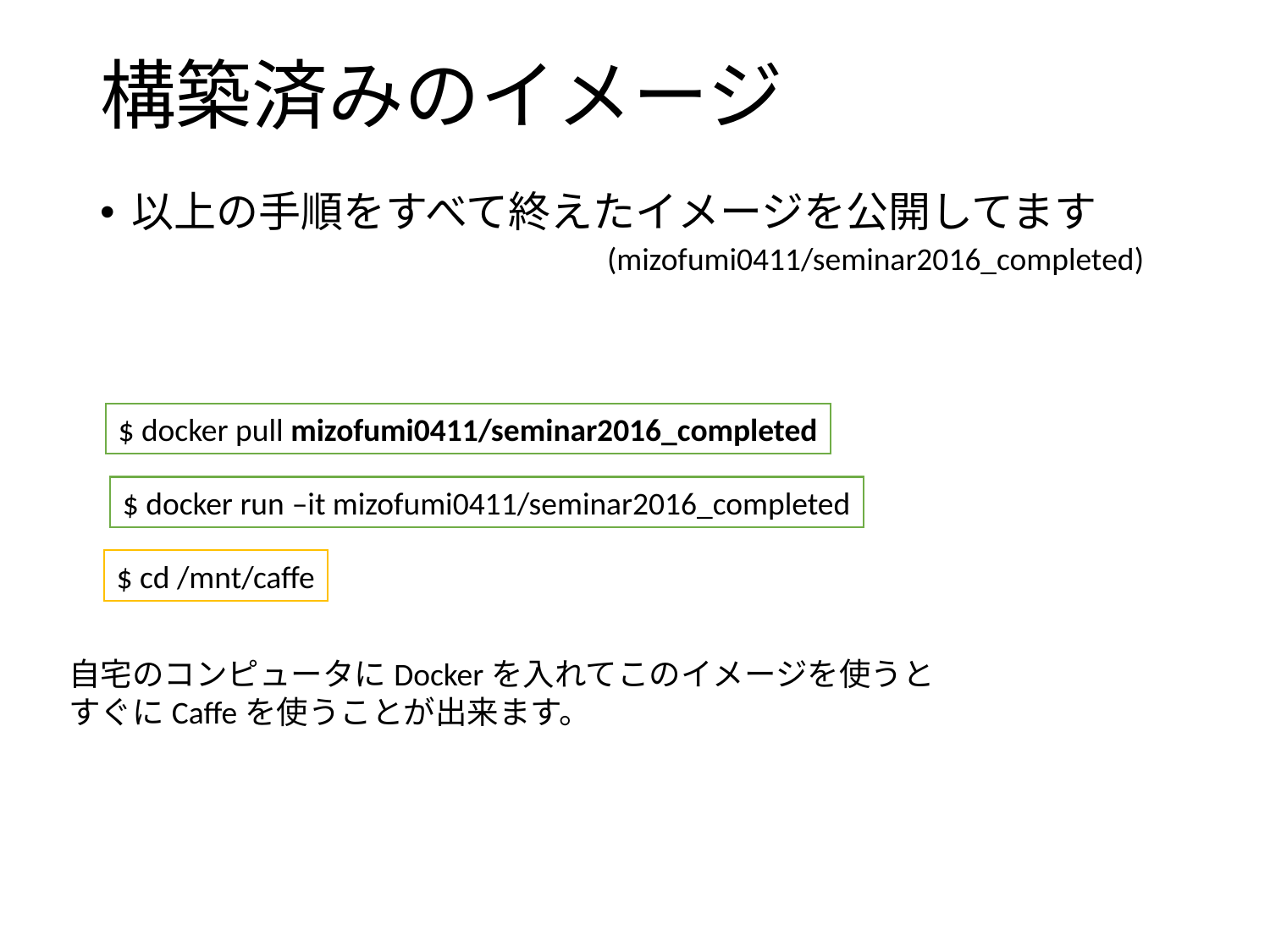

# 構築済みのイメージ
以上の手順をすべて終えたイメージを公開してます
(mizofumi0411/seminar2016_completed)
$ docker pull mizofumi0411/seminar2016_completed
$ docker run –it mizofumi0411/seminar2016_completed
$ cd /mnt/caffe
自宅のコンピュータにDockerを入れてこのイメージを使うと
すぐにCaffeを使うことが出来ます。